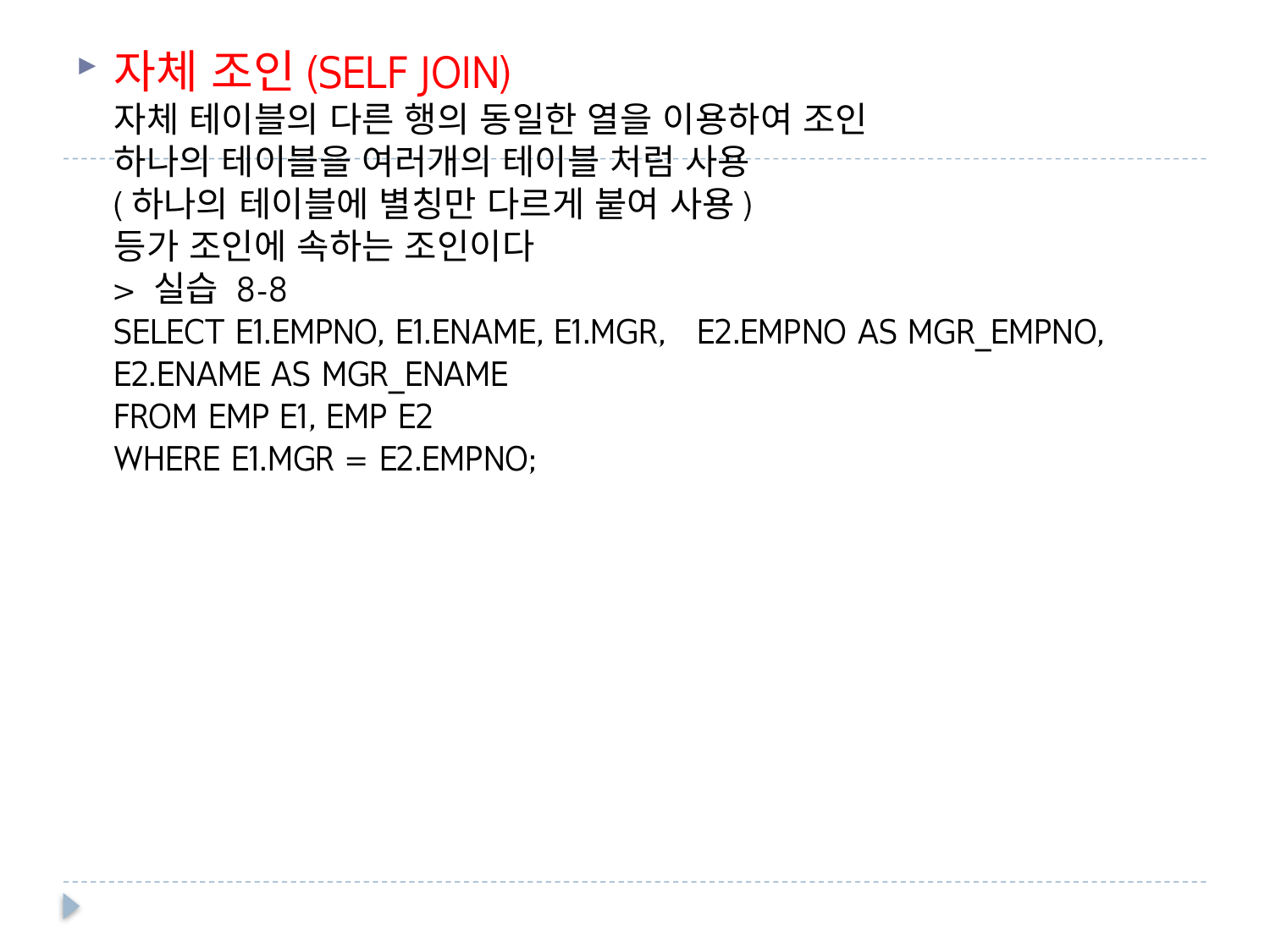

자체 조인(SELF JOIN)
자체 테이블의 다른 행의 동일한 열을 이용하여 조인
하나의 테이블을 여러개의 테이블 처럼 사용
(하나의 테이블에 별칭만 다르게 붙여 사용)
등가 조인에 속하는 조인이다
> 실습 8-8
SELECT E1.EMPNO, E1.ENAME, E1.MGR,   E2.EMPNO AS MGR_EMPNO,       E2.ENAME AS MGR_ENAME
FROM EMP E1, EMP E2
WHERE E1.MGR = E2.EMPNO;